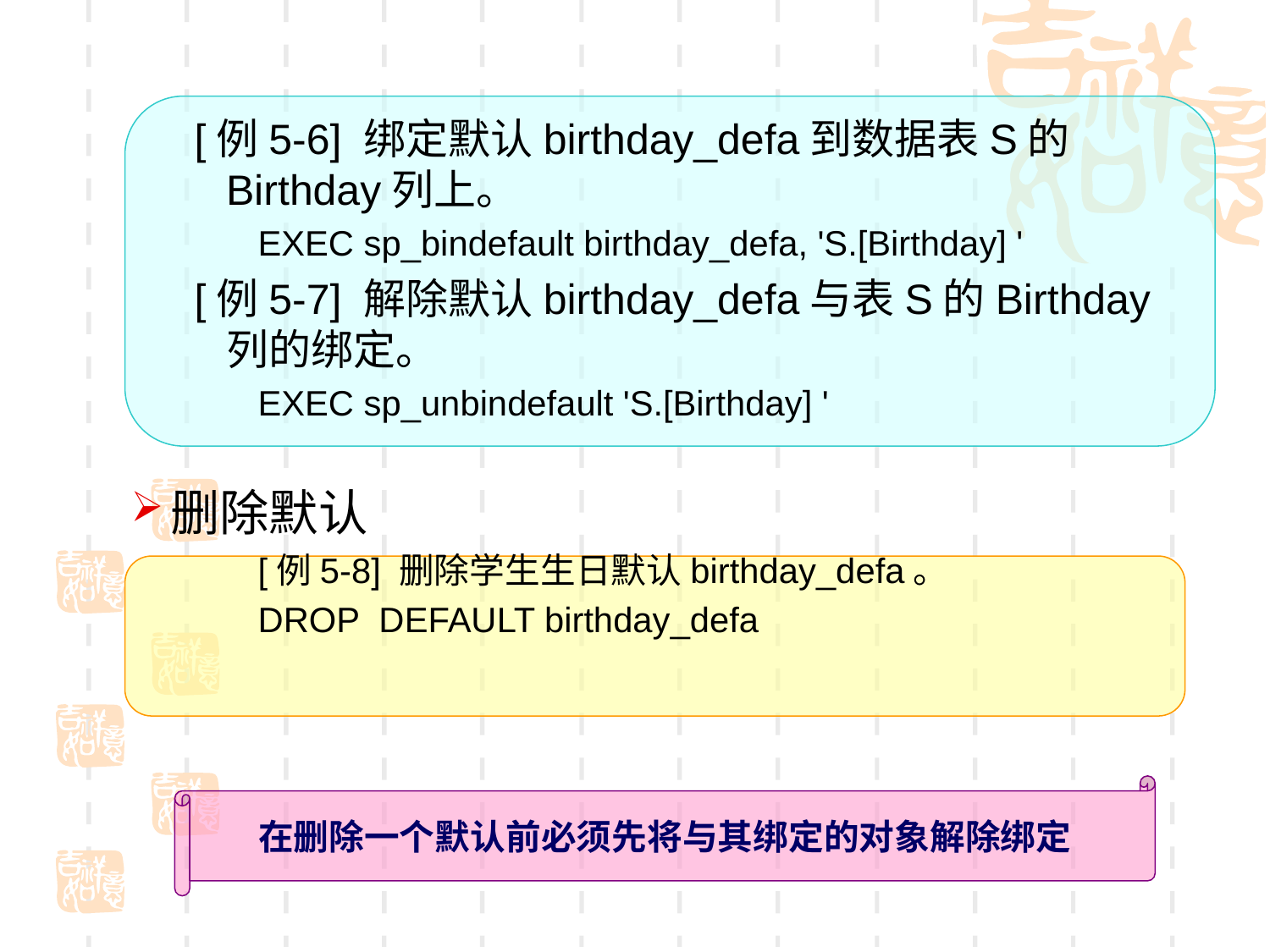

[例5-6] 绑定默认birthday_defa到数据表S的Birthday列上。
EXEC sp_bindefault birthday_defa, 'S.[Birthday] '
[例5-7] 解除默认birthday_defa与表S的Birthday列的绑定。
EXEC sp_unbindefault 'S.[Birthday] '

删除默认
[例5-8] 删除学生生日默认birthday_defa。
DROP  DEFAULT birthday_defa

在删除一个默认前必须先将与其绑定的对象解除绑定